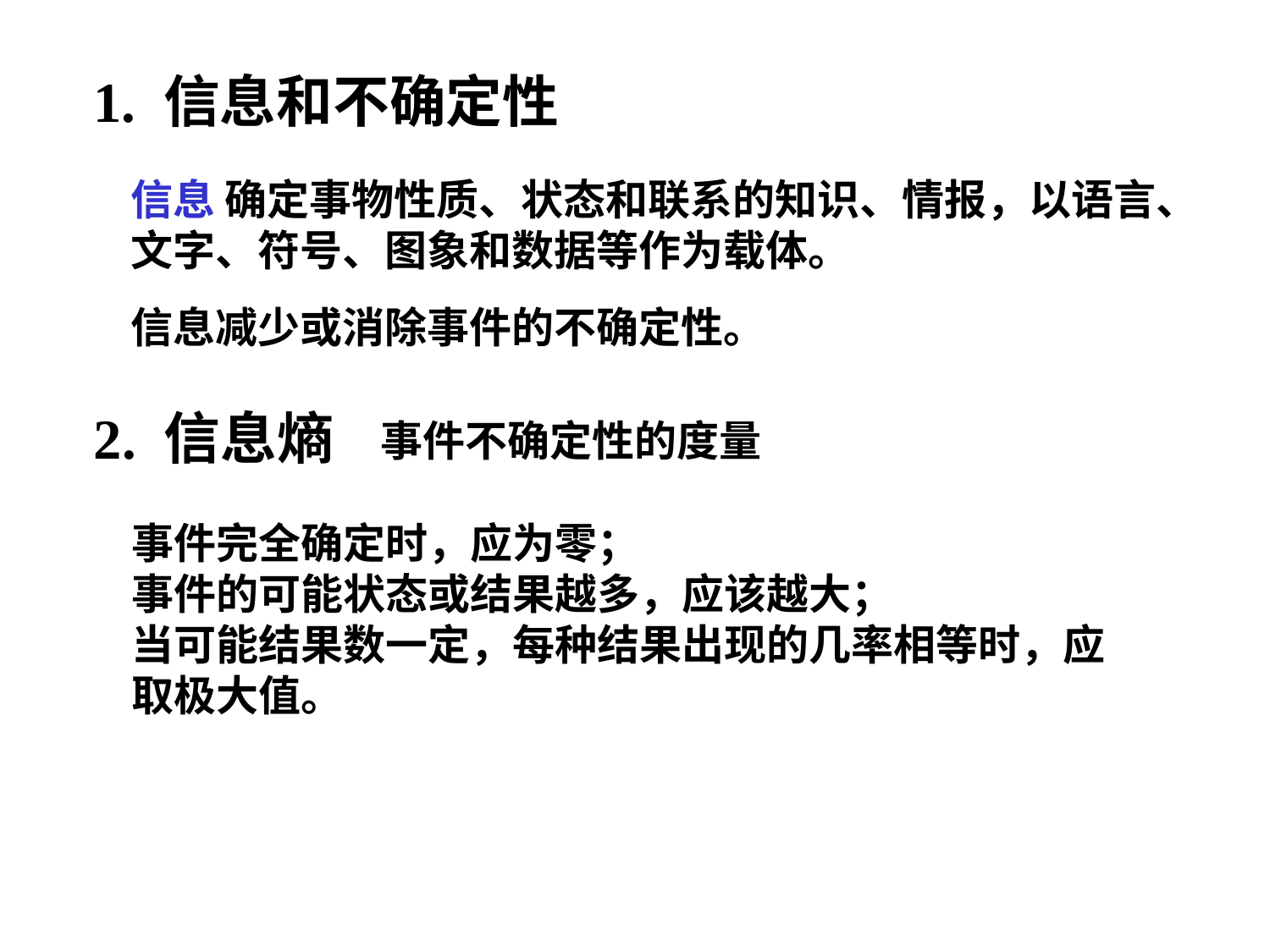

1. 信息和不确定性
信息 确定事物性质、状态和联系的知识、情报，以语言、文字、符号、图象和数据等作为载体。
信息减少或消除事件的不确定性。
2. 信息熵
事件不确定性的度量
事件完全确定时，应为零；
事件的可能状态或结果越多，应该越大；
当可能结果数一定，每种结果出现的几率相等时，应取极大值。